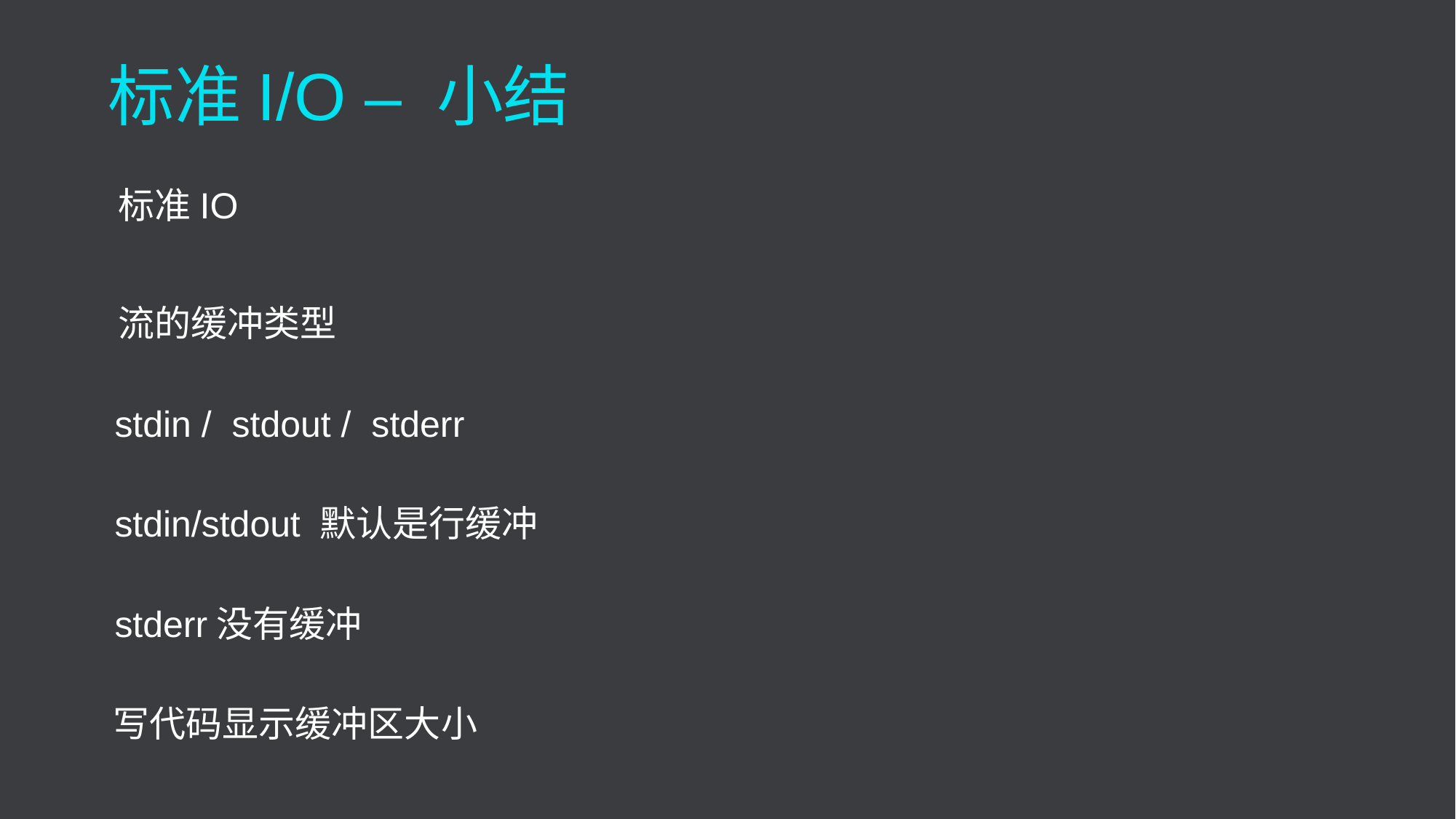

标准I/O – 小结

标准IO

流的缓冲类型

     stdin /  stdout /  stderr

     stdin/stdout 默认是行缓冲

     stderr没有缓冲

     写代码显示缓冲区大小